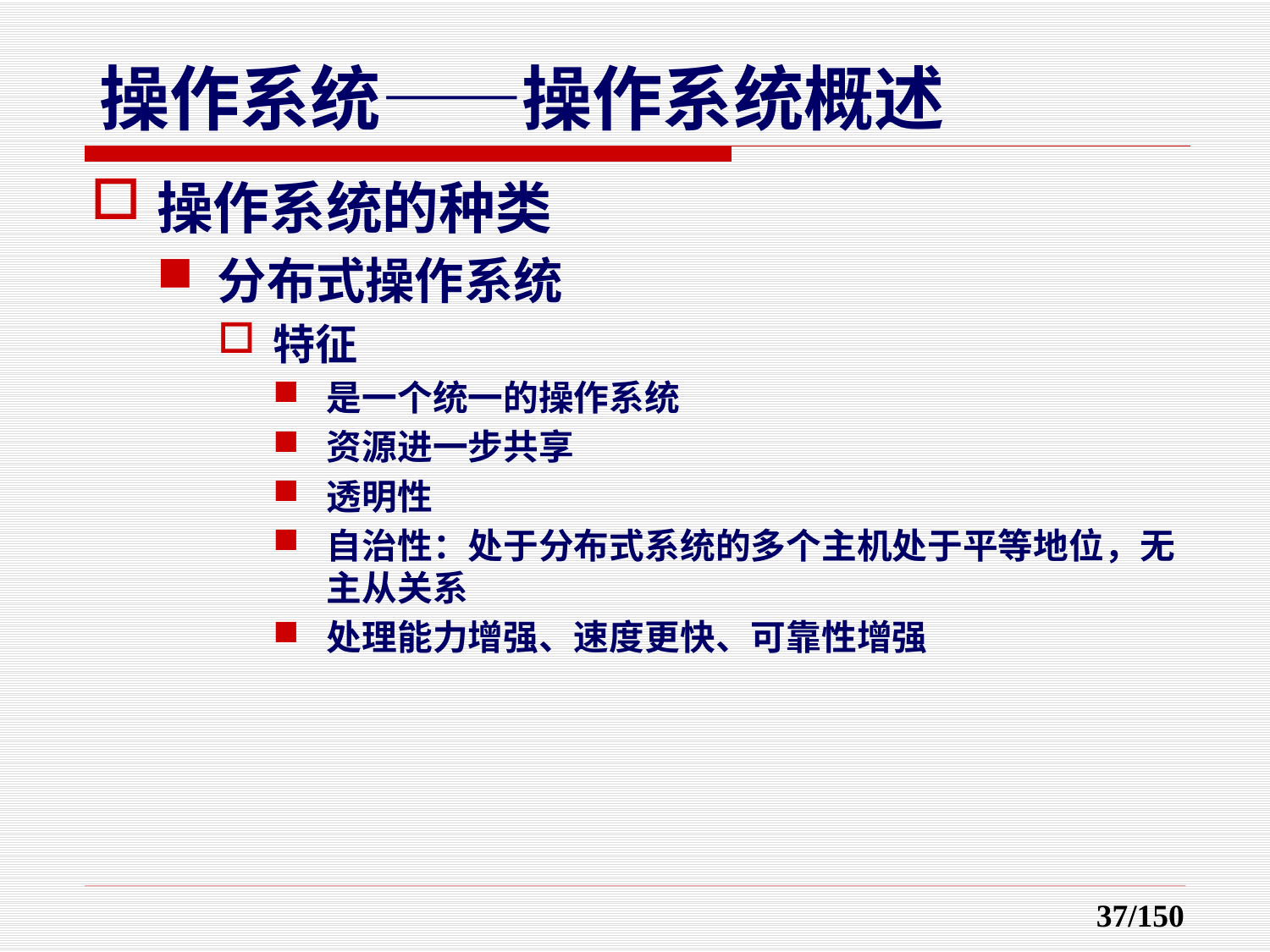

操作系统的种类
分布式操作系统
特征
是一个统一的操作系统
资源进一步共享
透明性
自治性：处于分布式系统的多个主机处于平等地位，无主从关系
处理能力增强、速度更快、可靠性增强